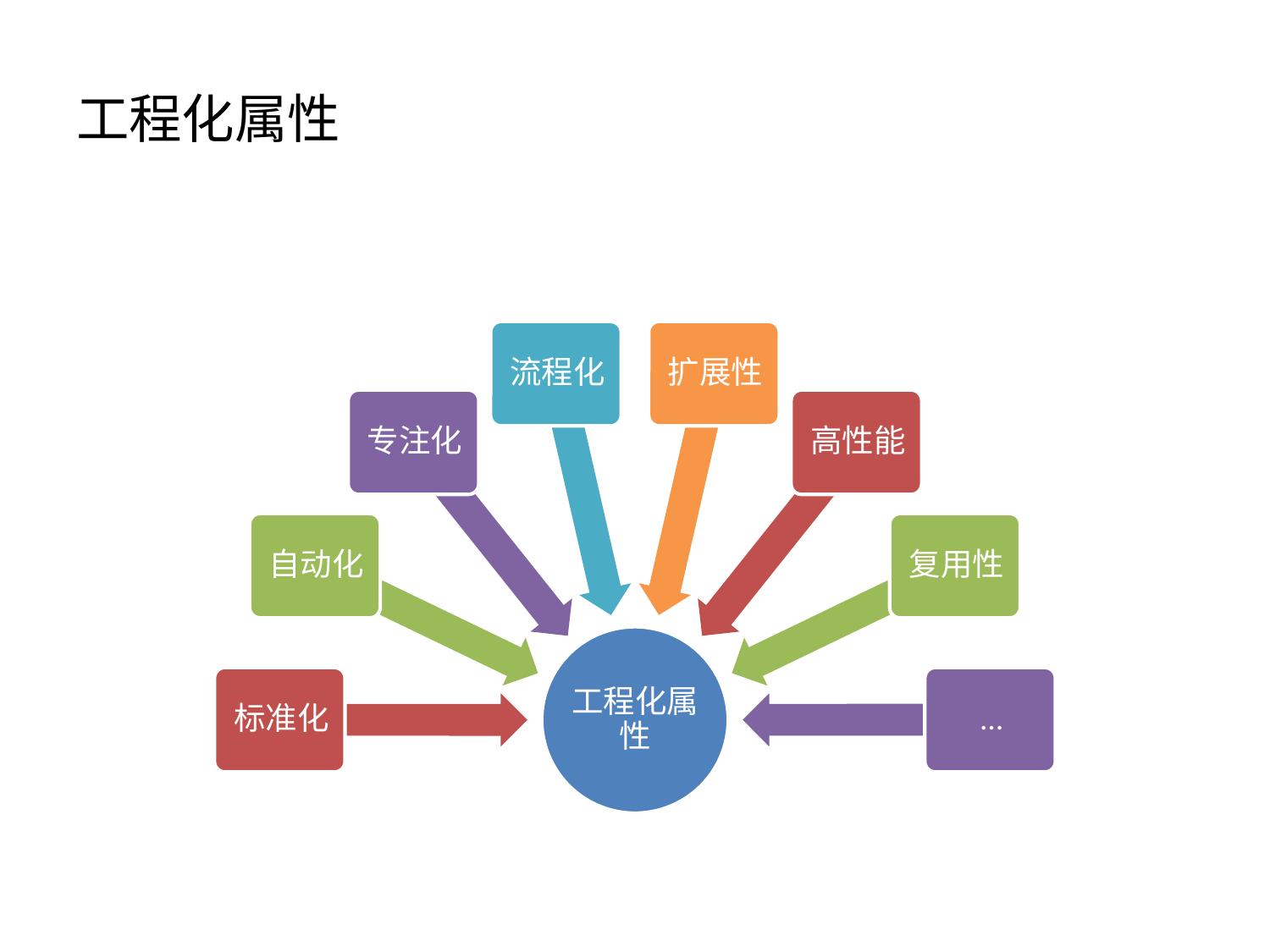

# 工程化属性
工程化属性
标准化
自动化
专注化
流程化
扩展性
高性能
复用性
…